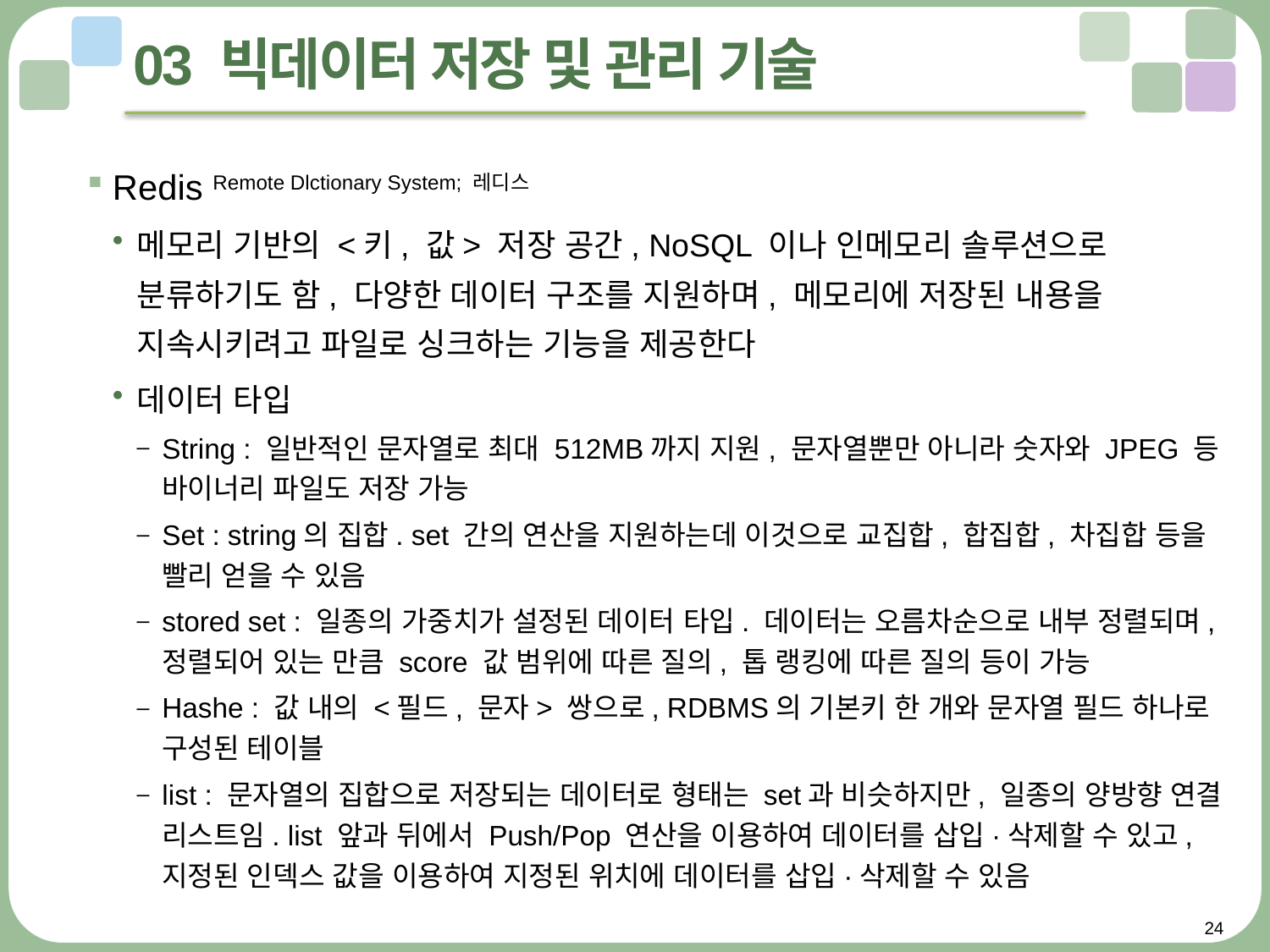

# 03 빅데이터 저장 및 관리 기술
Redis Remote Dlctionary System; 레디스
메모리 기반의 <키, 값> 저장 공간, NoSQL 이나 인메모리 솔루션으로 분류하기도 함, 다양한 데이터 구조를 지원하며, 메모리에 저장된 내용을 지속시키려고 파일로 싱크하는 기능을 제공한다
데이터 타입
String : 일반적인 문자열로 최대 512MB까지 지원, 문자열뿐만 아니라 숫자와 JPEG 등 바이너리 파일도 저장 가능
Set : string의 집합. set 간의 연산을 지원하는데 이것으로 교집합, 합집합, 차집합 등을 빨리 얻을 수 있음
stored set : 일종의 가중치가 설정된 데이터 타입. 데이터는 오름차순으로 내부 정렬되며, 정렬되어 있는 만큼 score 값 범위에 따른 질의, 톱 랭킹에 따른 질의 등이 가능
Hashe : 값 내의 <필드, 문자> 쌍으로, RDBMS의 기본키 한 개와 문자열 필드 하나로 구성된 테이블
list : 문자열의 집합으로 저장되는 데이터로 형태는 set과 비슷하지만, 일종의 양방향 연결 리스트임. list 앞과 뒤에서 Push/Pop 연산을 이용하여 데이터를 삽입·삭제할 수 있고, 지정된 인덱스 값을 이용하여 지정된 위치에 데이터를 삽입·삭제할 수 있음